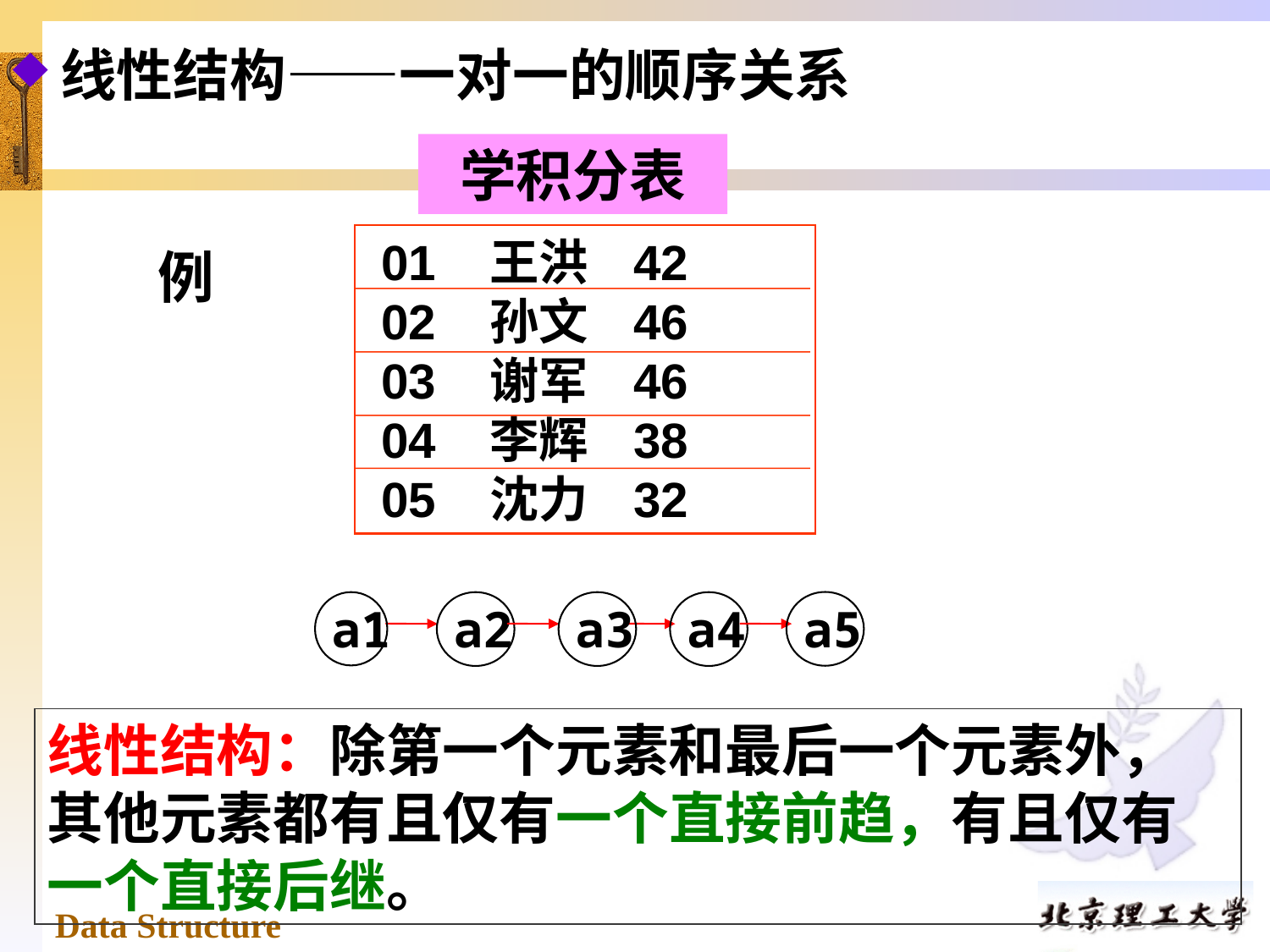

线性结构——一对一的顺序关系
学积分表
 01   王洪   42
 02   孙文   46
 03   谢军   46
 04   李辉   38
 05   沈力   32

例

a5

a1

a2

a3

a4

线性结构：除第一个元素和最后一个元素外，其他元素都有且仅有一个直接前趋，有且仅有一个直接后继。